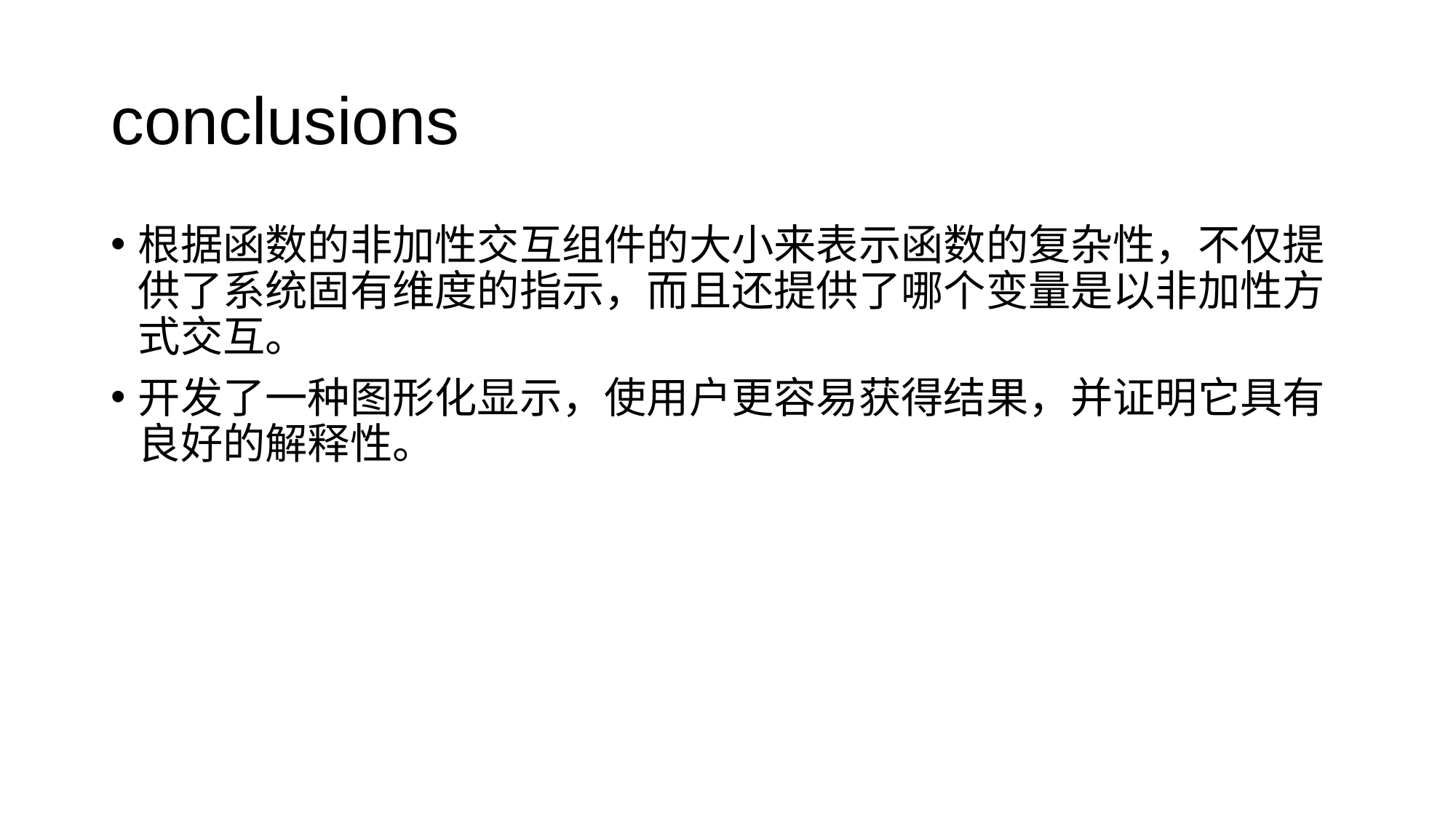

# conclusions
根据函数的非加性交互组件的大小来表示函数的复杂性，不仅提供了系统固有维度的指示，而且还提供了哪个变量是以非加性方式交互。
开发了一种图形化显示，使用户更容易获得结果，并证明它具有良好的解释性。